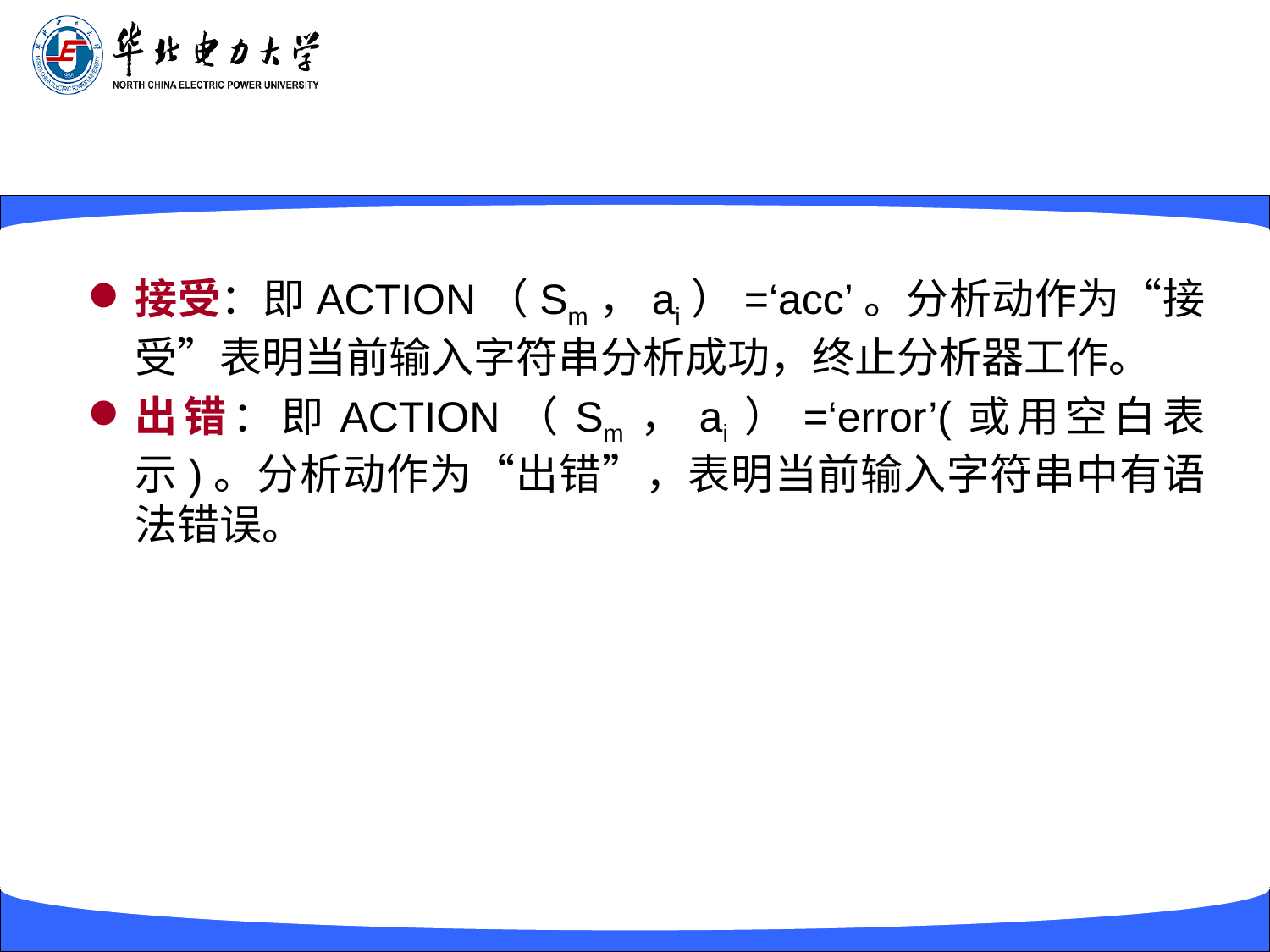

接受：即ACTION（Sm，ai）=‘acc’。分析动作为“接受”表明当前输入字符串分析成功，终止分析器工作。
出错：即ACTION（Sm，ai）=‘error’(或用空白表示)。分析动作为“出错”，表明当前输入字符串中有语法错误。